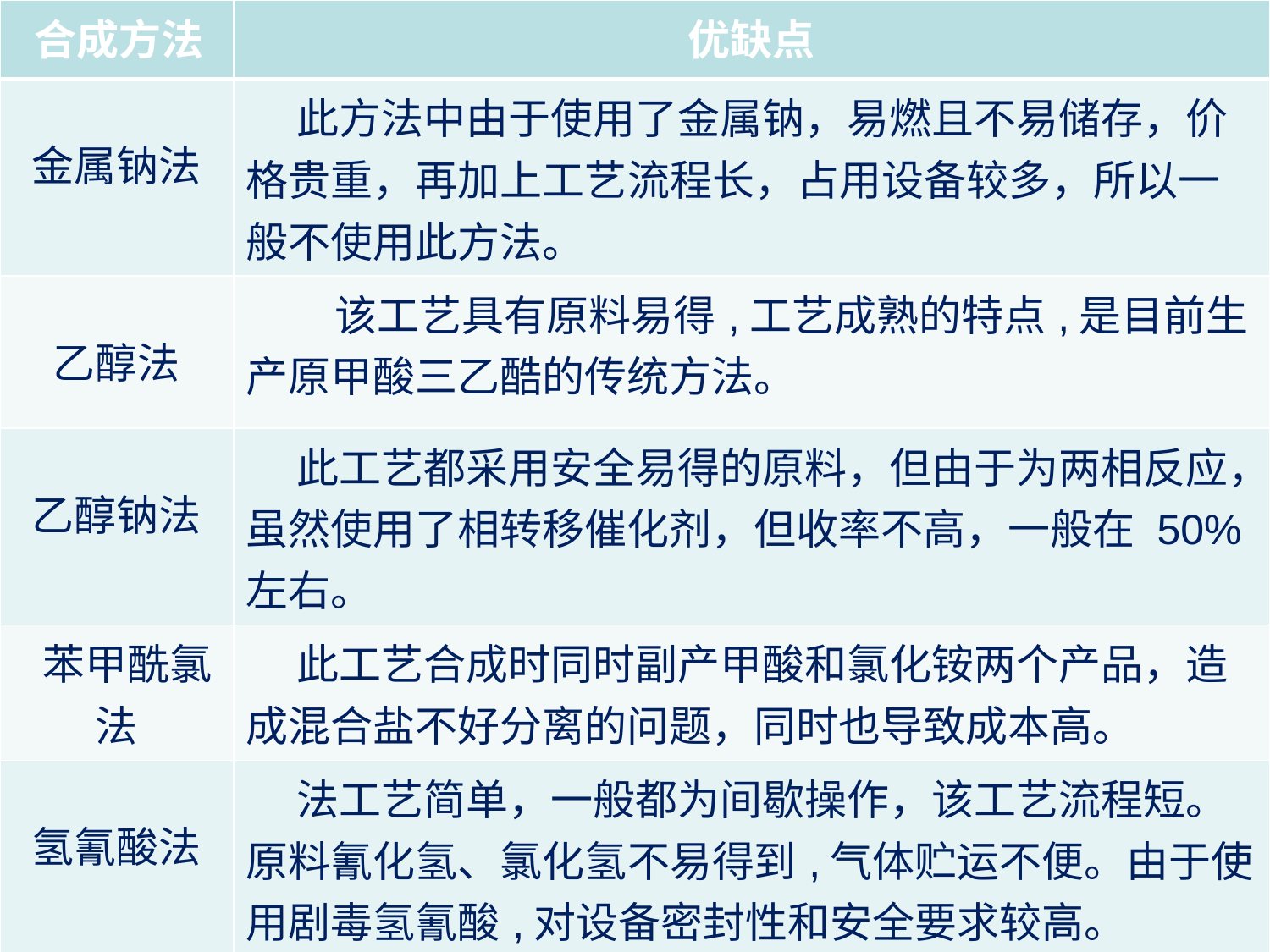

| 合成方法 | 优缺点 |
| --- | --- |
| 金属钠法 | 此方法中由于使用了金属钠，易燃且不易储存，价格贵重，再加上工艺流程长，占用设备较多，所以一般不使用此方法。 |
| 乙醇法 | 该工艺具有原料易得,工艺成熟的特点,是目前生产原甲酸三乙酷的传统方法。 |
| 乙醇钠法 | 此工艺都采用安全易得的原料，但由于为两相反应，虽然使用了相转移催化剂，但收率不高，一般在 50% 左右。 |
| 苯甲酰氯法 | 此工艺合成时同时副产甲酸和氯化铵两个产品，造成混合盐不好分离的问题，同时也导致成本高。 |
| 氢氰酸法 | 法工艺简单，一般都为间歇操作，该工艺流程短。原料氰化氢、氯化氢不易得到,气体贮运不便。由于使用剧毒氢氰酸,对设备密封性和安全要求较高。 |